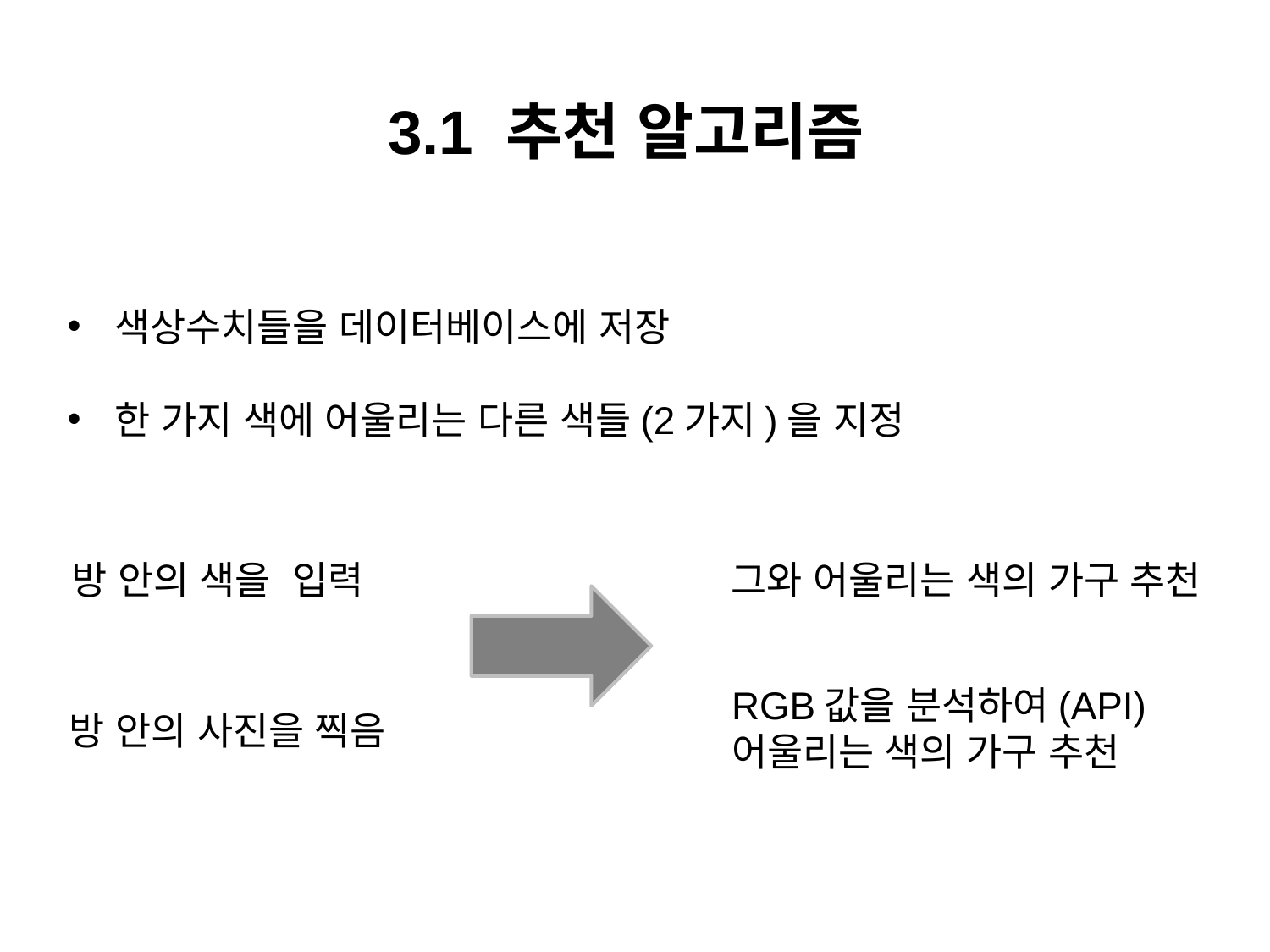

3.1 추천 알고리즘
색상수치들을 데이터베이스에 저장
한 가지 색에 어울리는 다른 색들(2가지)을 지정
방 안의 색을  입력

그와 어울리는 색의 가구 추천

RGB값을 분석하여(API)
어울리는 색의 가구 추천
방 안의 사진을 찍음